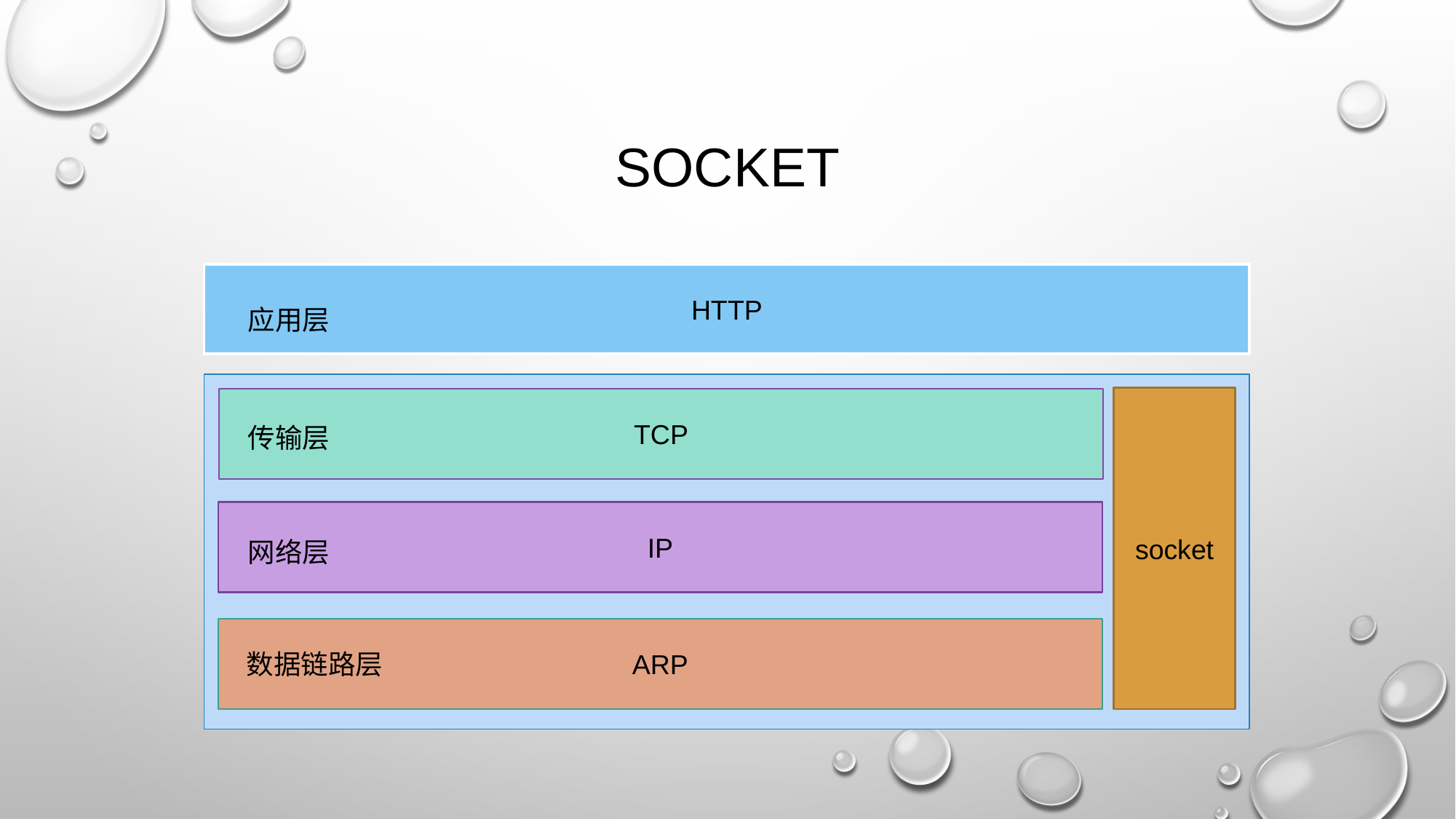

# socket
HTTP
应用层

socket
TCP
传输层
IP
网络层
ARP
数据链路层